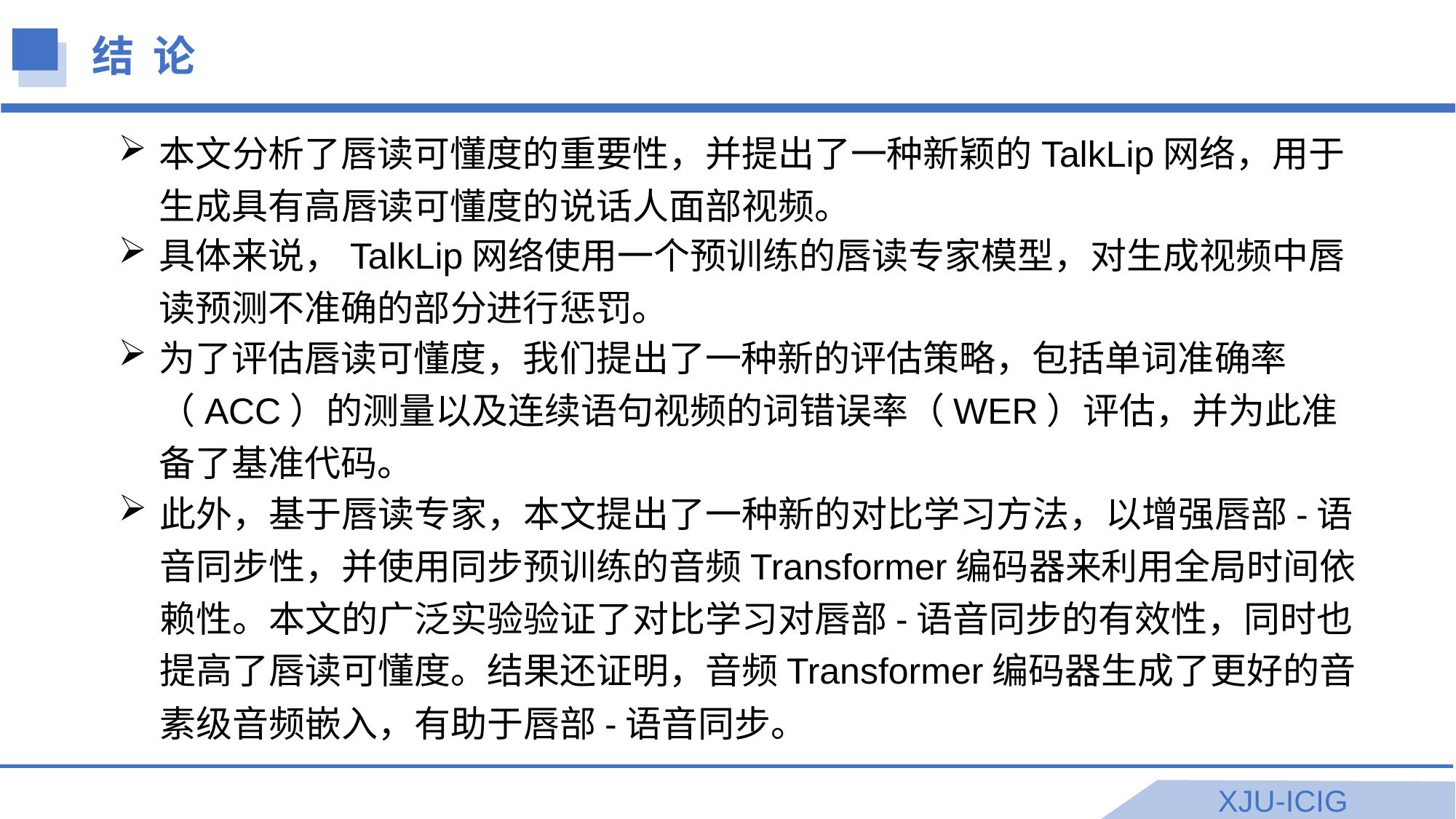

结  论

本文分析了唇读可懂度的重要性，并提出了一种新颖的TalkLip网络，用于生成具有高唇读可懂度的说话人面部视频。
具体来说，TalkLip网络使用一个预训练的唇读专家模型，对生成视频中唇读预测不准确的部分进行惩罚。
为了评估唇读可懂度，我们提出了一种新的评估策略，包括单词准确率（ACC）的测量以及连续语句视频的词错误率（WER）评估，并为此准备了基准代码。
此外，基于唇读专家，本文提出了一种新的对比学习方法，以增强唇部-语音同步性，并使用同步预训练的音频Transformer编码器来利用全局时间依赖性。本文的广泛实验验证了对比学习对唇部-语音同步的有效性，同时也提高了唇读可懂度。结果还证明，音频Transformer编码器生成了更好的音素级音频嵌入，有助于唇部-语音同步。
XJU-ICIG